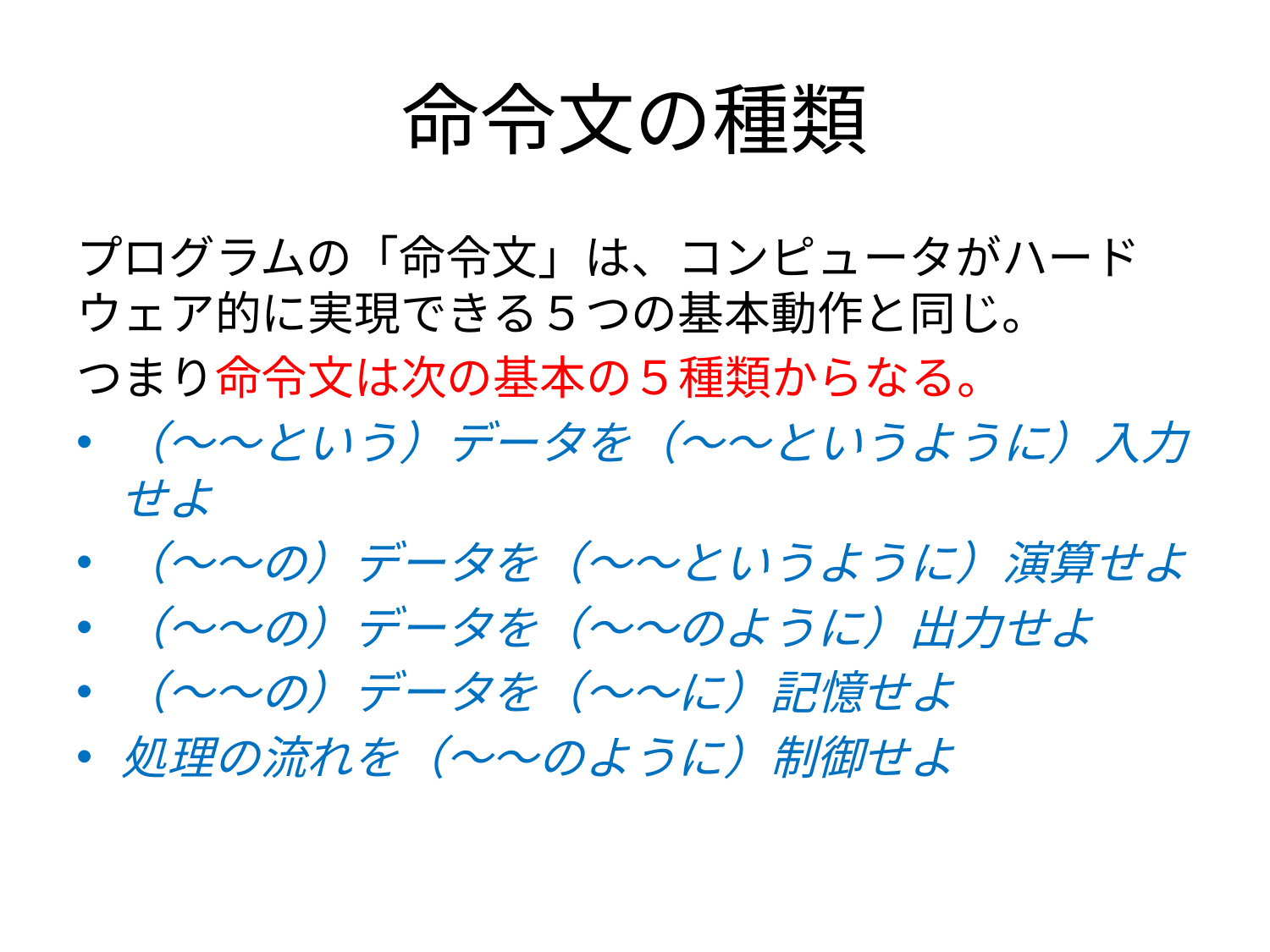

# 命令文の種類
プログラムの「命令文」は、コンピュータがハードウェア的に実現できる５つの基本動作と同じ。
つまり命令文は次の基本の５種類からなる。
（～～という）データを（～～というように）入力せよ
（～～の）データを（～～というように）演算せよ
（～～の）データを（～～のように）出力せよ
（～～の）データを（～～に）記憶せよ
処理の流れを（～～のように）制御せよ